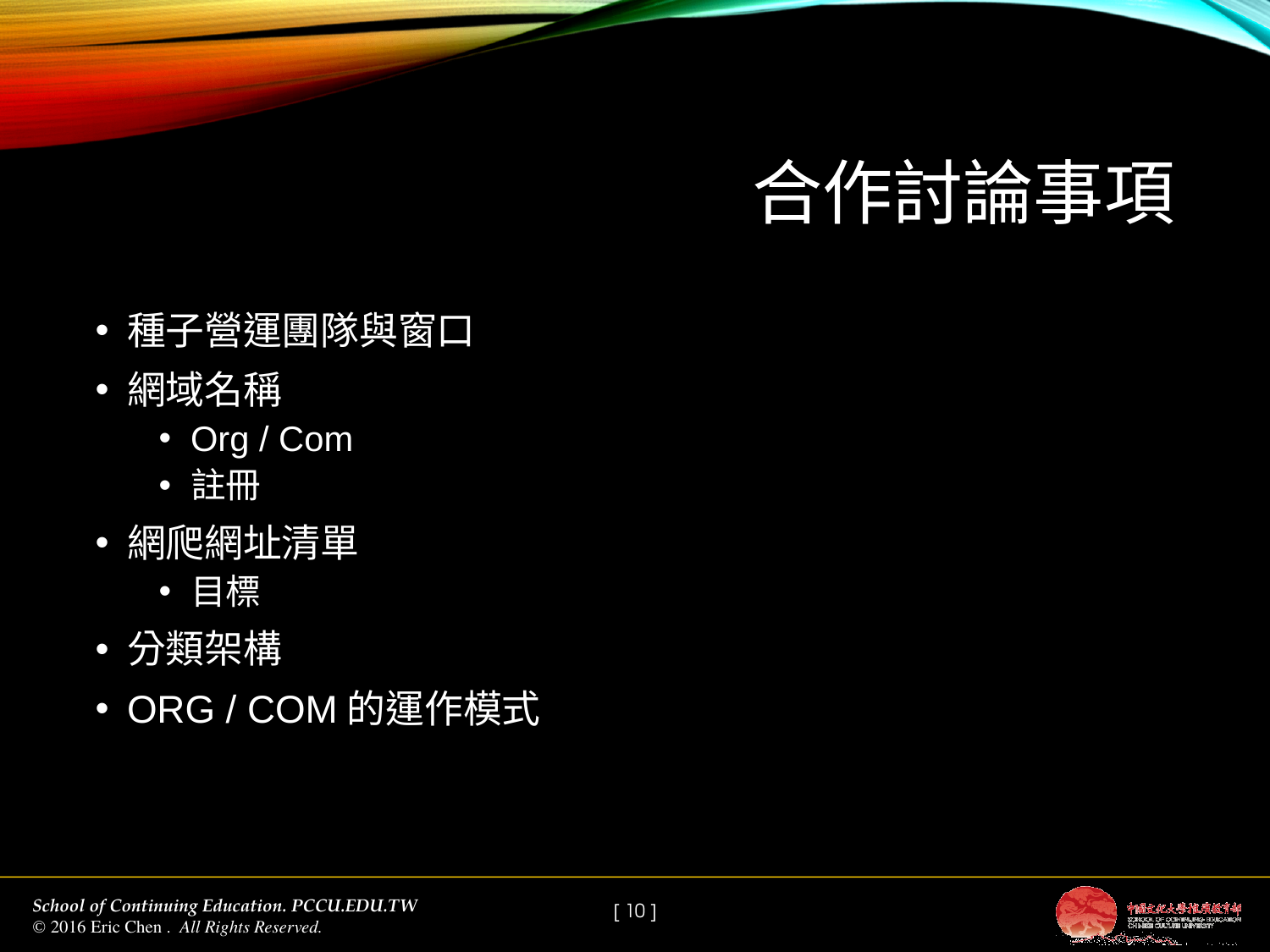

# 合作討論事項
種子營運團隊與窗口
網域名稱
Org / Com
註冊
網爬網址清單
目標
分類架構
ORG / COM的運作模式

[ 10 ]